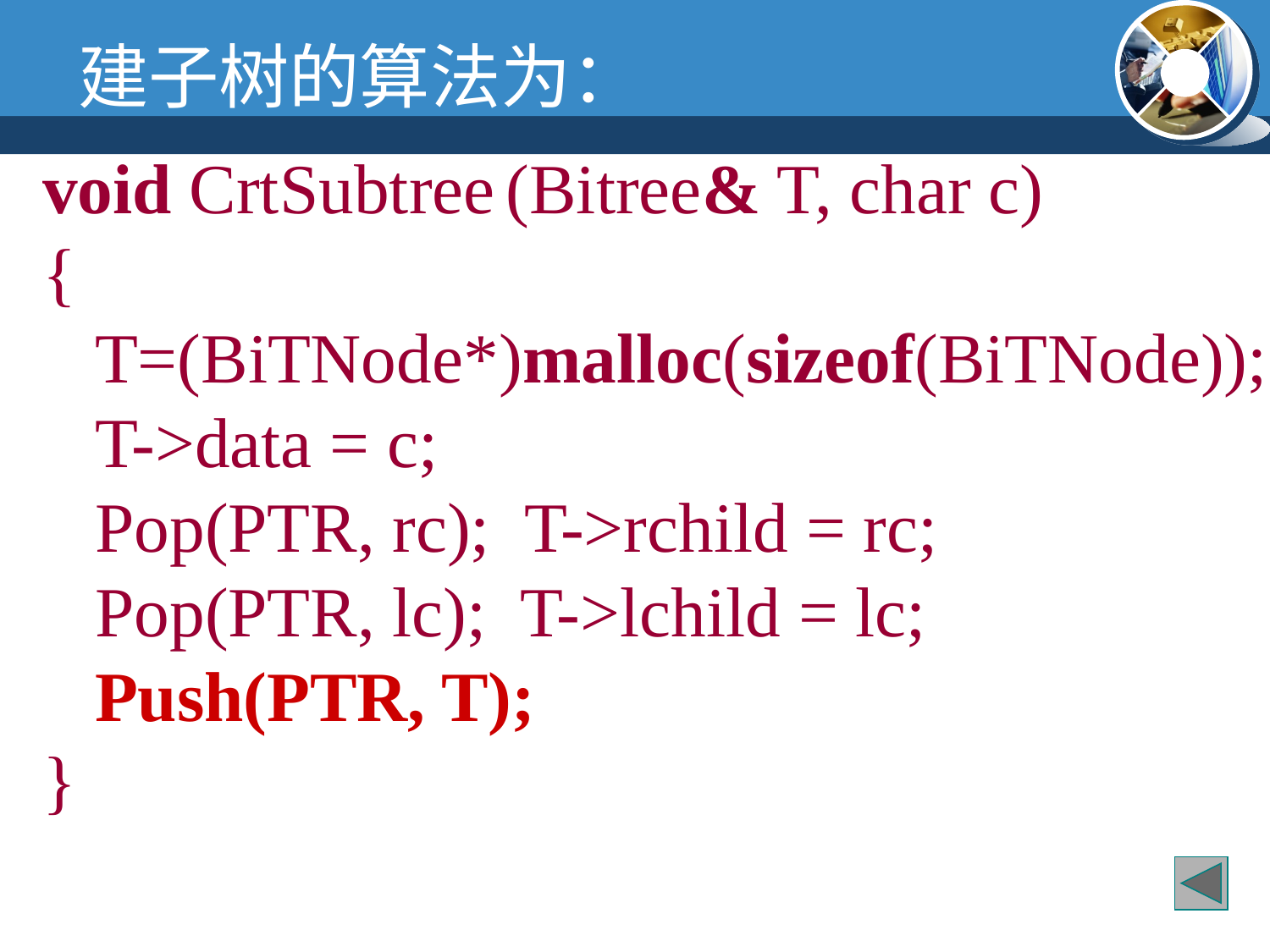

建子树的算法为：
void CrtSubtree (Bitree& T, char c)
{
   T=(BiTNode*)malloc(sizeof(BiTNode));
   T->data = c;
   Pop(PTR, rc);  T->rchild = rc;
   Pop(PTR, lc);  T->lchild = lc;
   Push(PTR, T);
}